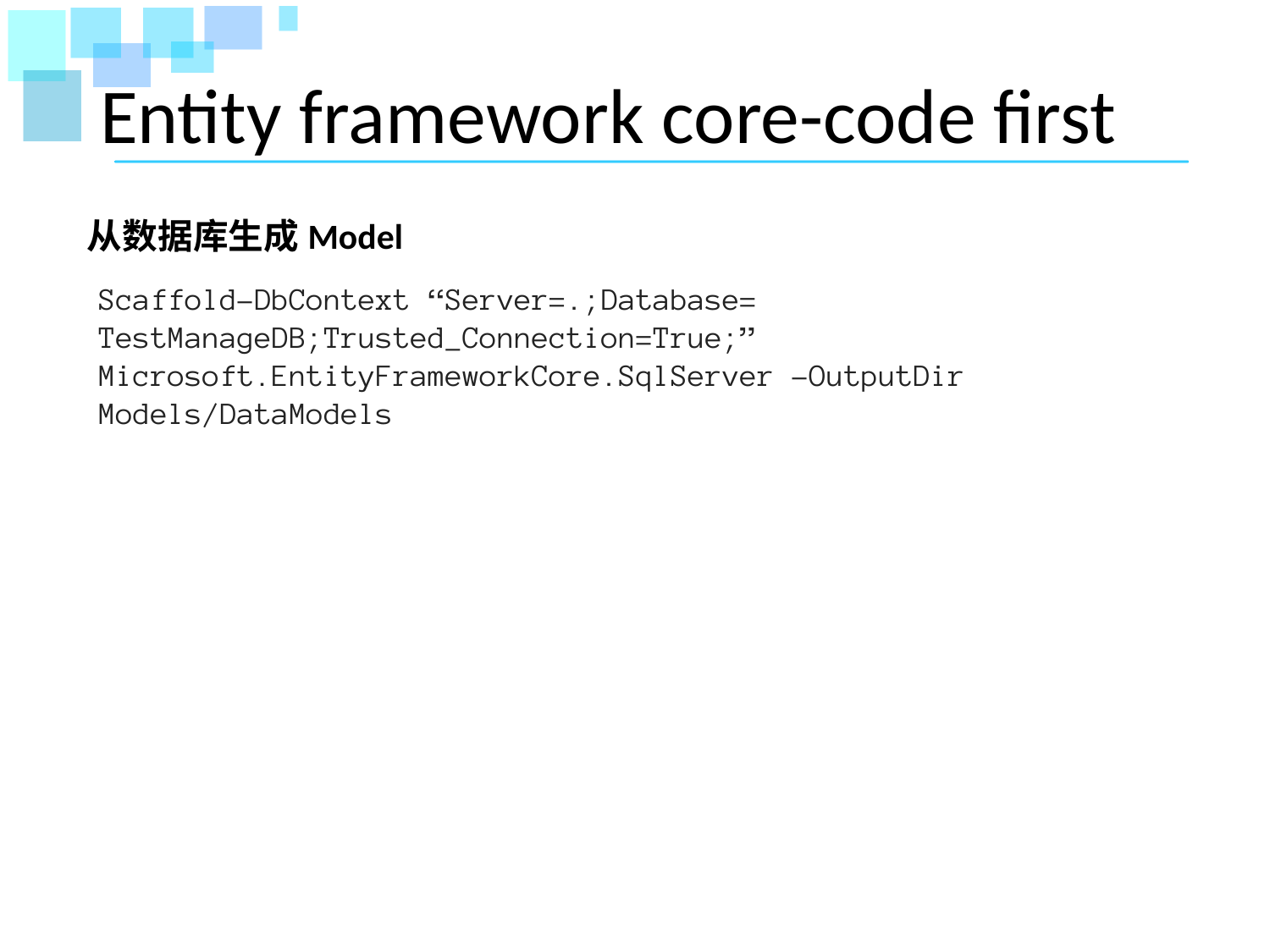

# Entity framework core-code first
从数据库生成Model
Scaffold-DbContext “Server=.;Database= TestManageDB;Trusted_Connection=True;” Microsoft.EntityFrameworkCore.SqlServer -OutputDir Models/DataModels